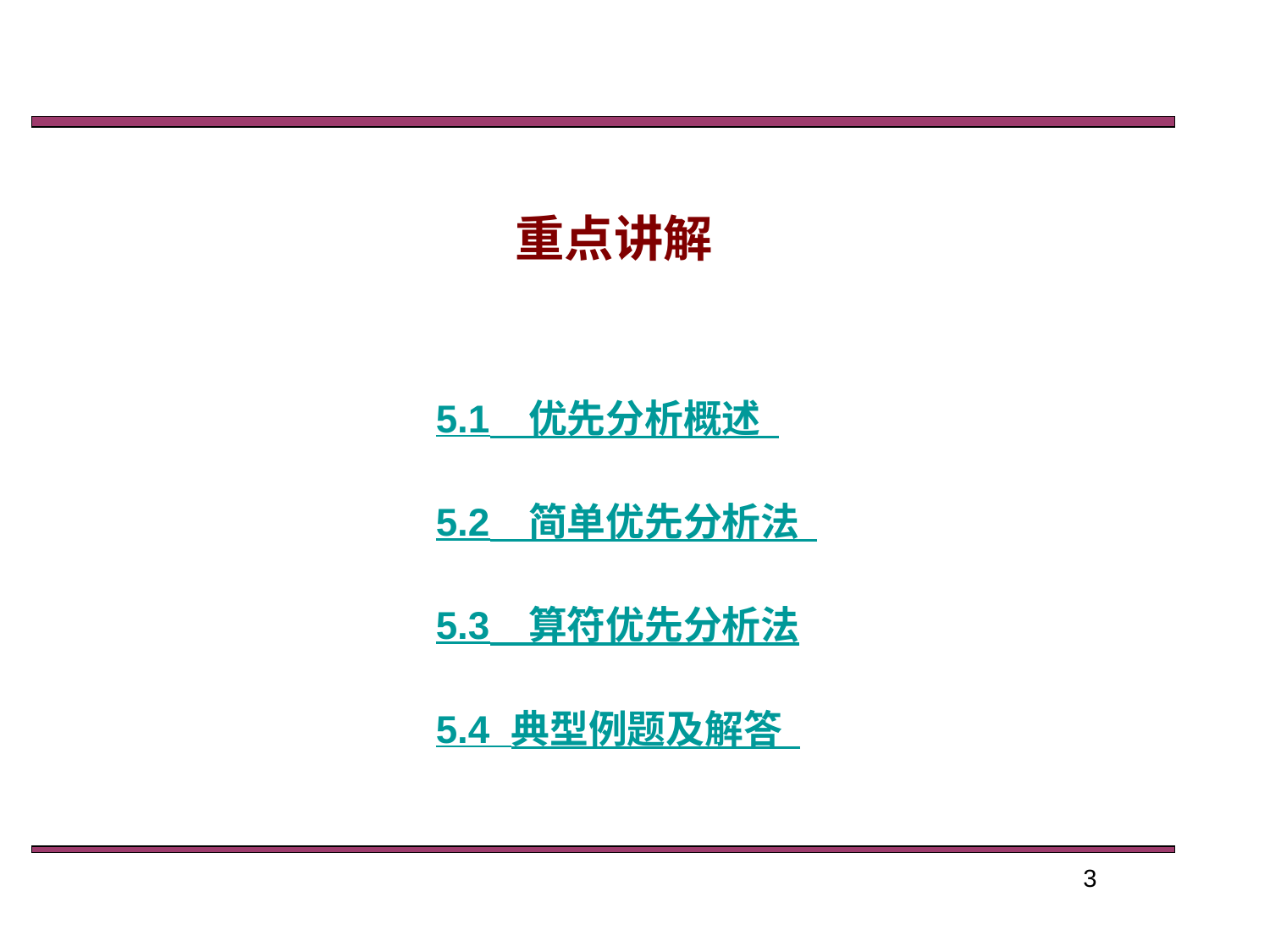

重点讲解
5.1　优先分析概述
5.2　简单优先分析法
5.3　算符优先分析法
5.4  典型例题及解答
3